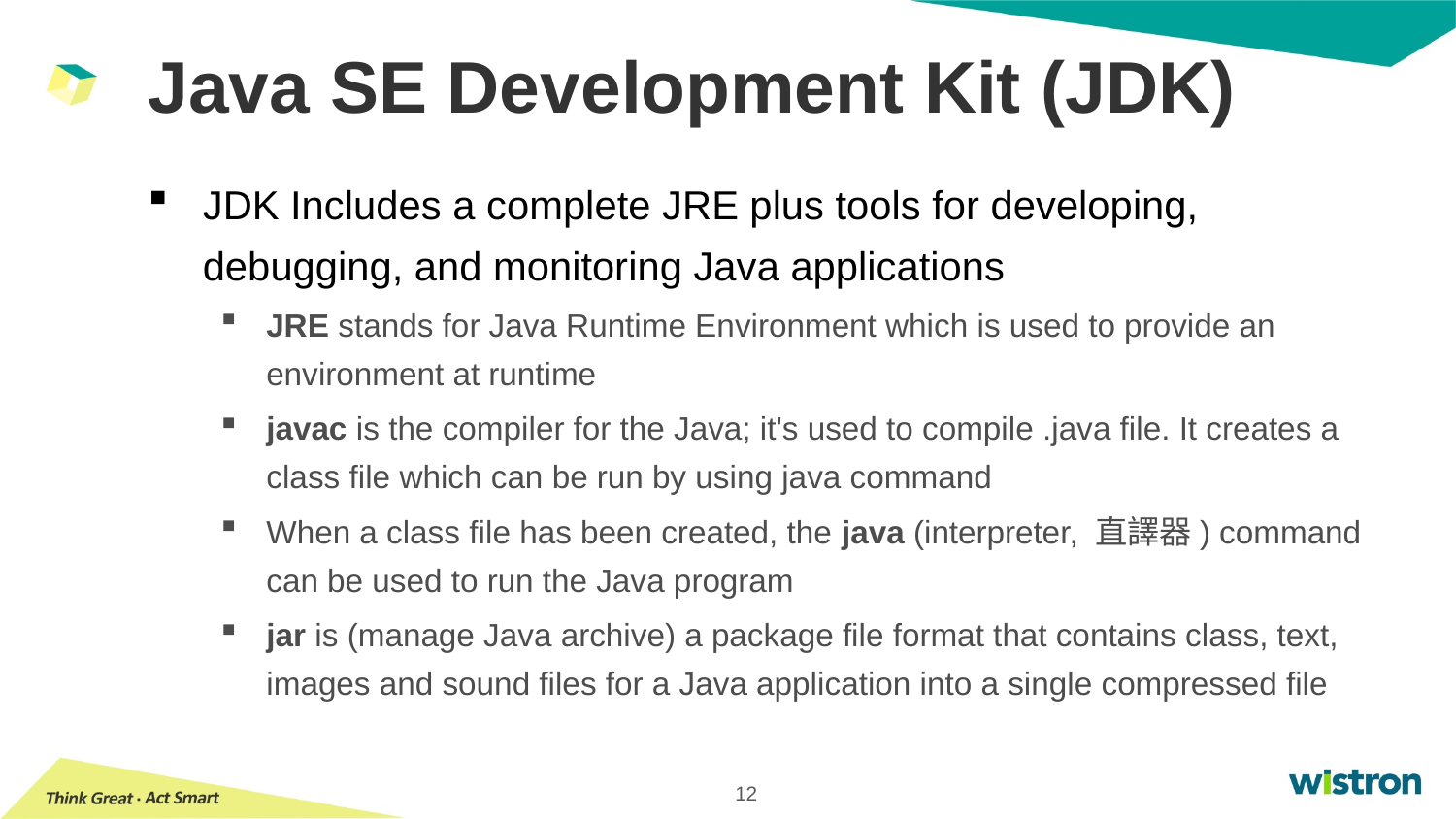

# Java SE Development Kit (JDK)
JDK Includes a complete JRE plus tools for developing, debugging, and monitoring Java applications
JRE stands for Java Runtime Environment which is used to provide an environment at runtime
javac is the compiler for the Java; it's used to compile .java file. It creates a class file which can be run by using java command
When a class file has been created, the java (interpreter, 直譯器) command can be used to run the Java program
jar is (manage Java archive) a package file format that contains class, text, images and sound files for a Java application into a single compressed file

12